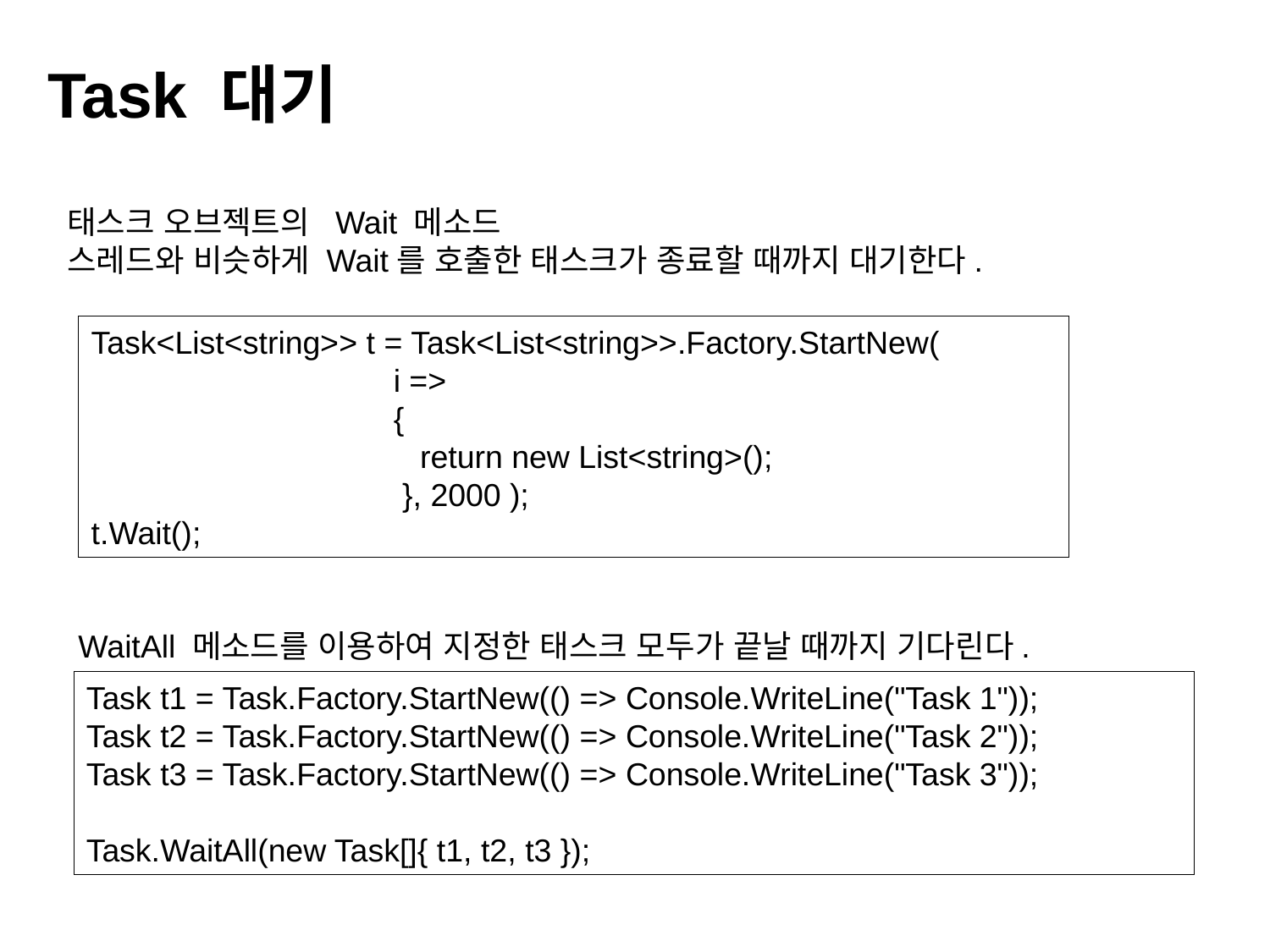

Task 대기
태스크 오브젝트의  Wait 메소드
스레드와 비슷하게 Wait를 호출한 태스크가 종료할 때까지 대기한다.
Task<List<string>> t = Task<List<string>>.Factory.StartNew(
                                  i =>
                                  {
                                     return new List<string>();
                                   }, 2000 );
t.Wait();
WaitAll 메소드를 이용하여 지정한 태스크 모두가 끝날 때까지 기다린다.
Task t1 = Task.Factory.StartNew(() => Console.WriteLine("Task 1"));
Task t2 = Task.Factory.StartNew(() => Console.WriteLine("Task 2"));
Task t3 = Task.Factory.StartNew(() => Console.WriteLine("Task 3"));

Task.WaitAll(new Task[]{ t1, t2, t3 });